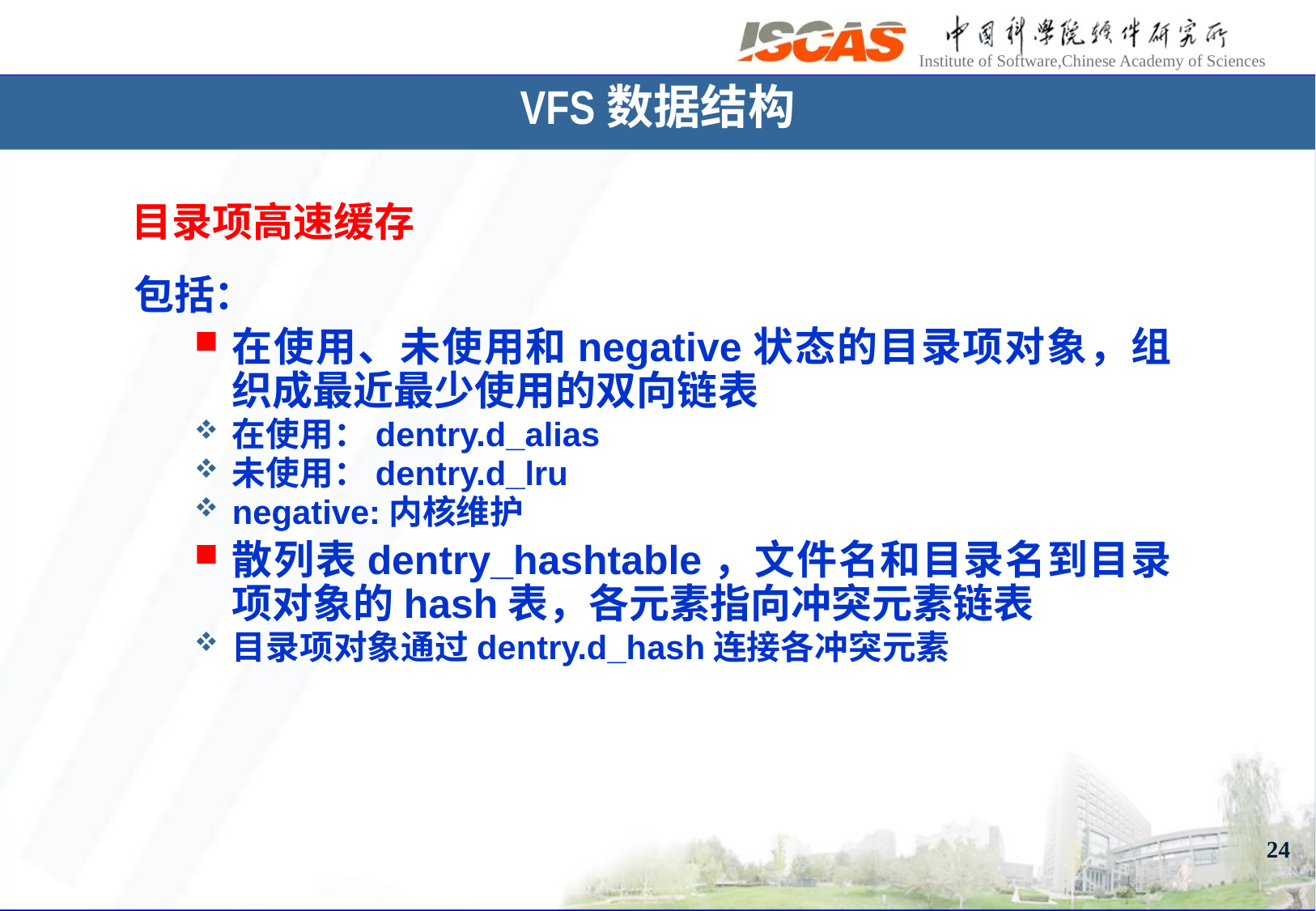

# VFS数据结构
目录项高速缓存
包括：
在使用、未使用和negative状态的目录项对象，组织成最近最少使用的双向链表
在使用：dentry.d_alias
未使用：dentry.d_lru
negative:内核维护
散列表dentry_hashtable，文件名和目录名到目录项对象的hash表，各元素指向冲突元素链表
目录项对象通过dentry.d_hash连接各冲突元素

24